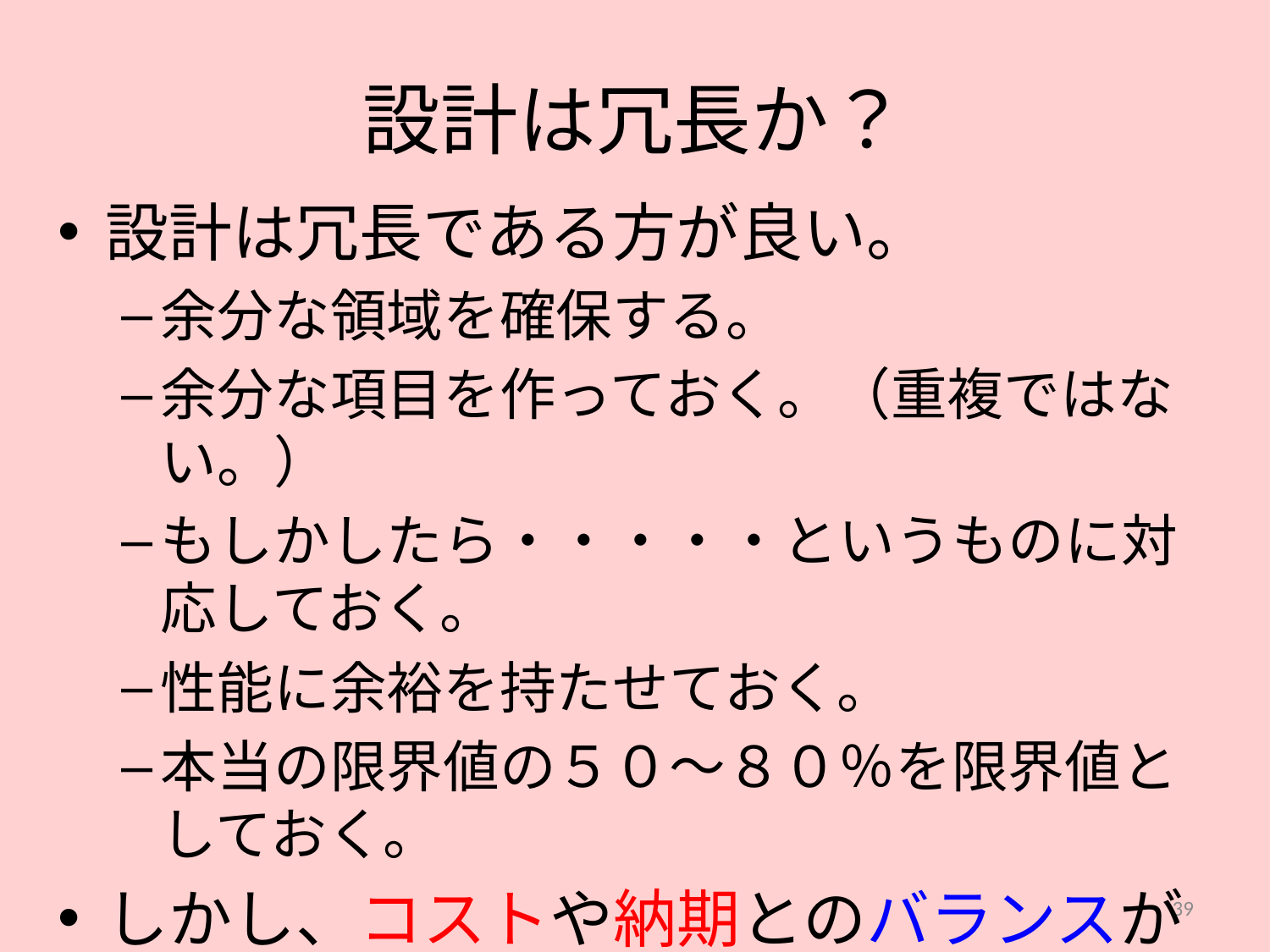

# 設計は冗長か？
設計は冗長である方が良い。
余分な領域を確保する。
余分な項目を作っておく。（重複ではない。）
もしかしたら・・・・・というものに対応しておく。
性能に余裕を持たせておく。
本当の限界値の５０～８０％を限界値としておく。
しかし、コストや納期とのバランスが重要である。
39